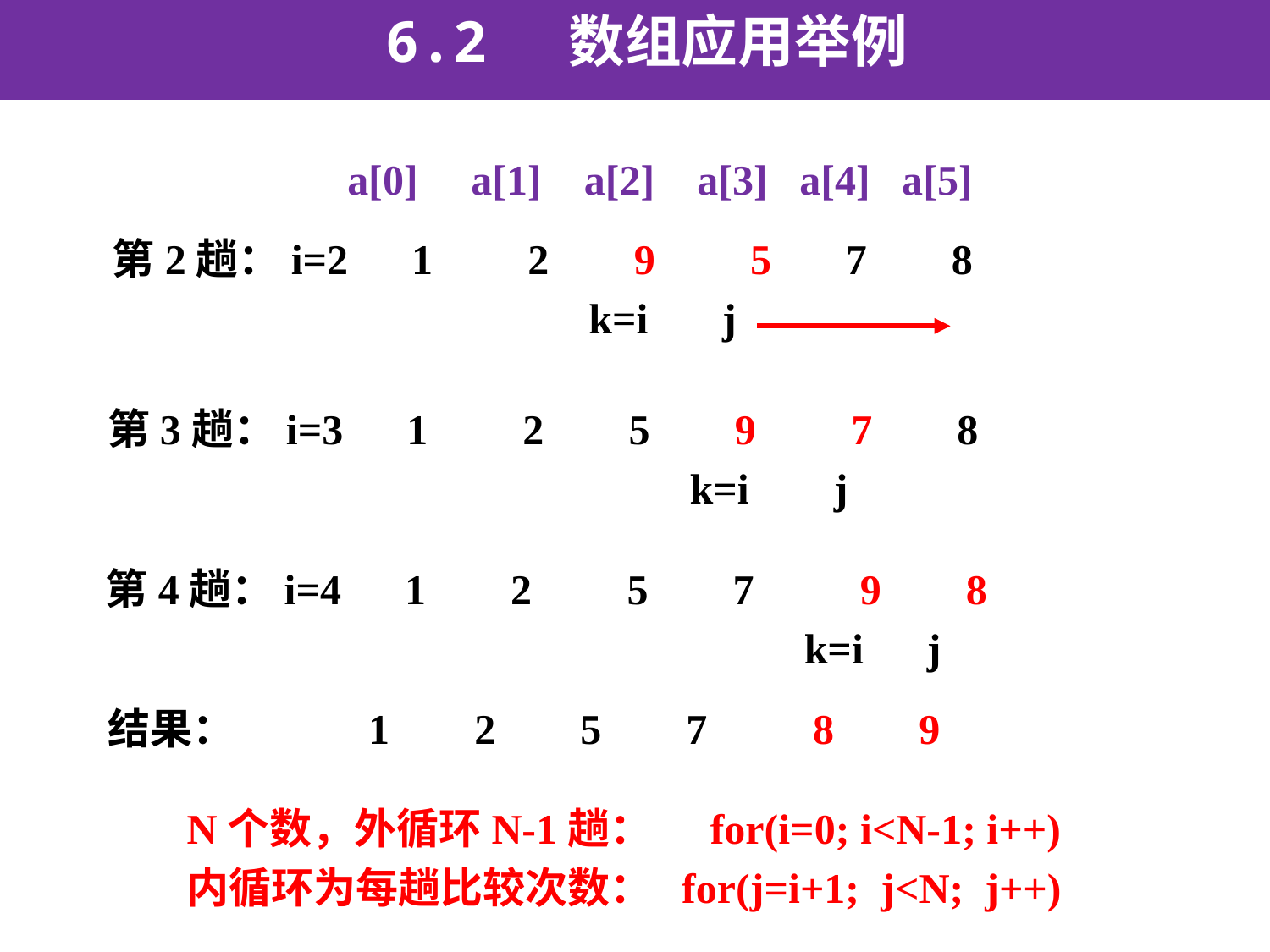

6.2  数组应用举例
a[0]     a[1]    a[2]    a[3]   a[4]   a[5]
第2趟：i=2      1         2        9         5       7        8
                                             k=i       j

第3趟：i=3      1         2        5        9         7        8
                                                       k=i        j

第4趟：i=4      1        2         5        7          9        8
                                                                  k=i      j

结果：             1        2        5        7          8        9
N个数，外循环N-1趟：     for(i=0; i<N-1; i++)
内循环为每趟比较次数：  for(j=i+1;  j<N;  j++)